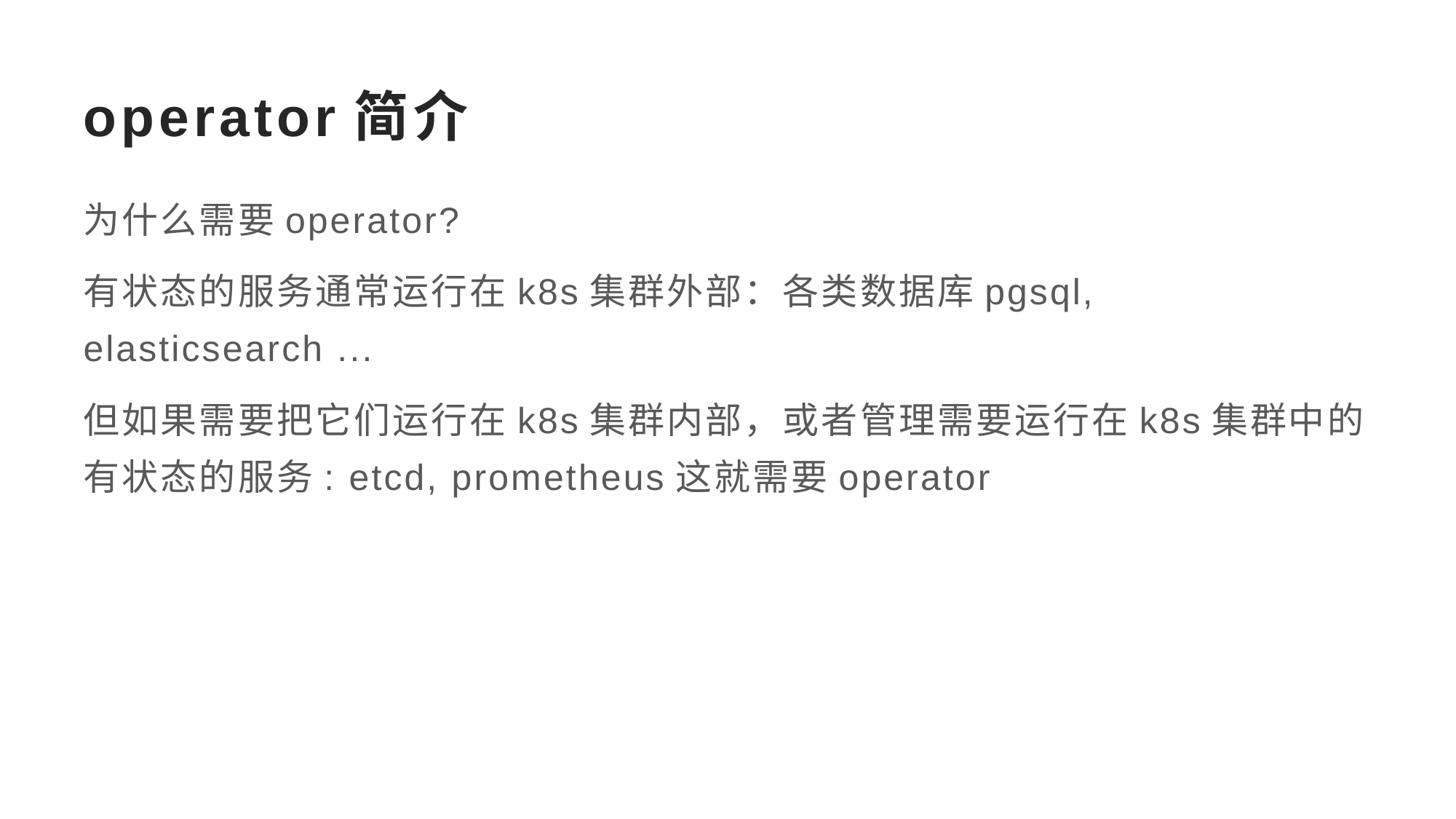

# operator简介
为什么需要operator?
有状态的服务通常运行在k8s集群外部：各类数据库pgsql, elasticsearch ...
但如果需要把它们运行在k8s集群内部，或者管理需要运行在k8s集群中的有状态的服务: etcd, prometheus这就需要operator